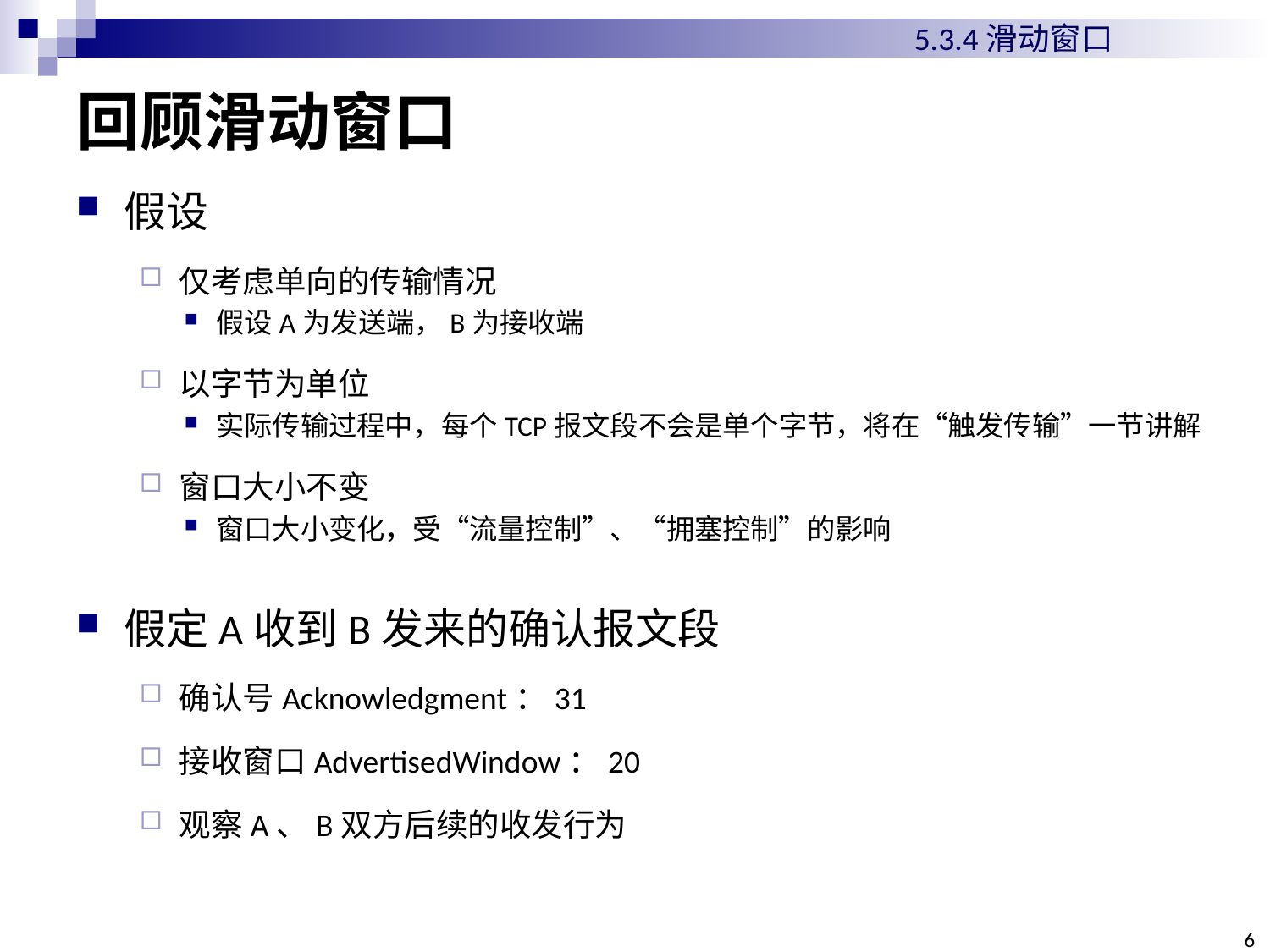

5.3.4滑动窗口
# 回顾滑动窗口
假设
仅考虑单向的传输情况
假设A为发送端，B为接收端
以字节为单位
实际传输过程中，每个TCP报文段不会是单个字节，将在“触发传输”一节讲解
窗口大小不变
窗口大小变化，受“流量控制”、“拥塞控制”的影响
假定A收到B发来的确认报文段
确认号Acknowledgment：31
接收窗口AdvertisedWindow：20
观察A、B双方后续的收发行为
6